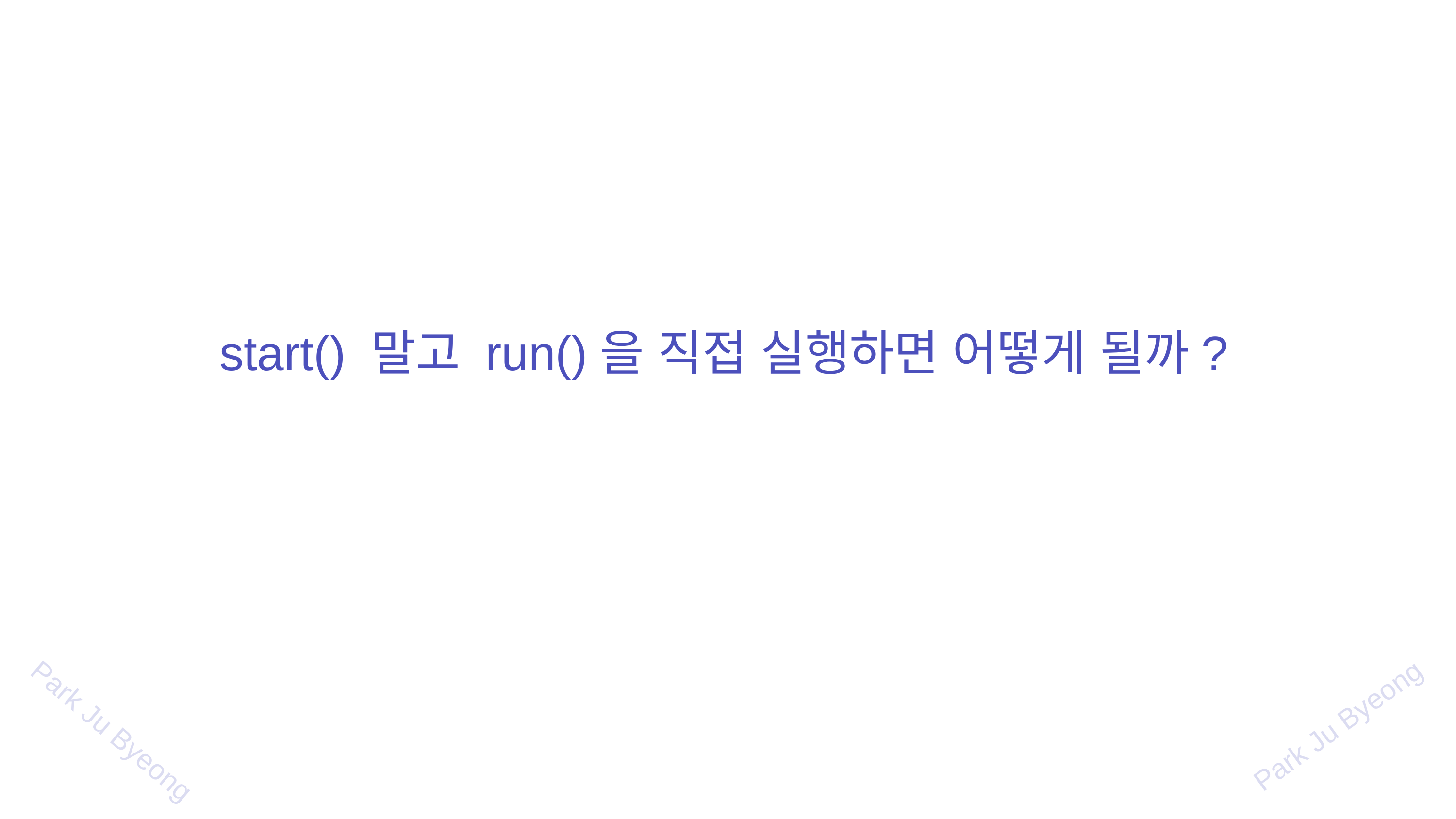

start() 말고 run()을 직접 실행하면 어떻게 될까?